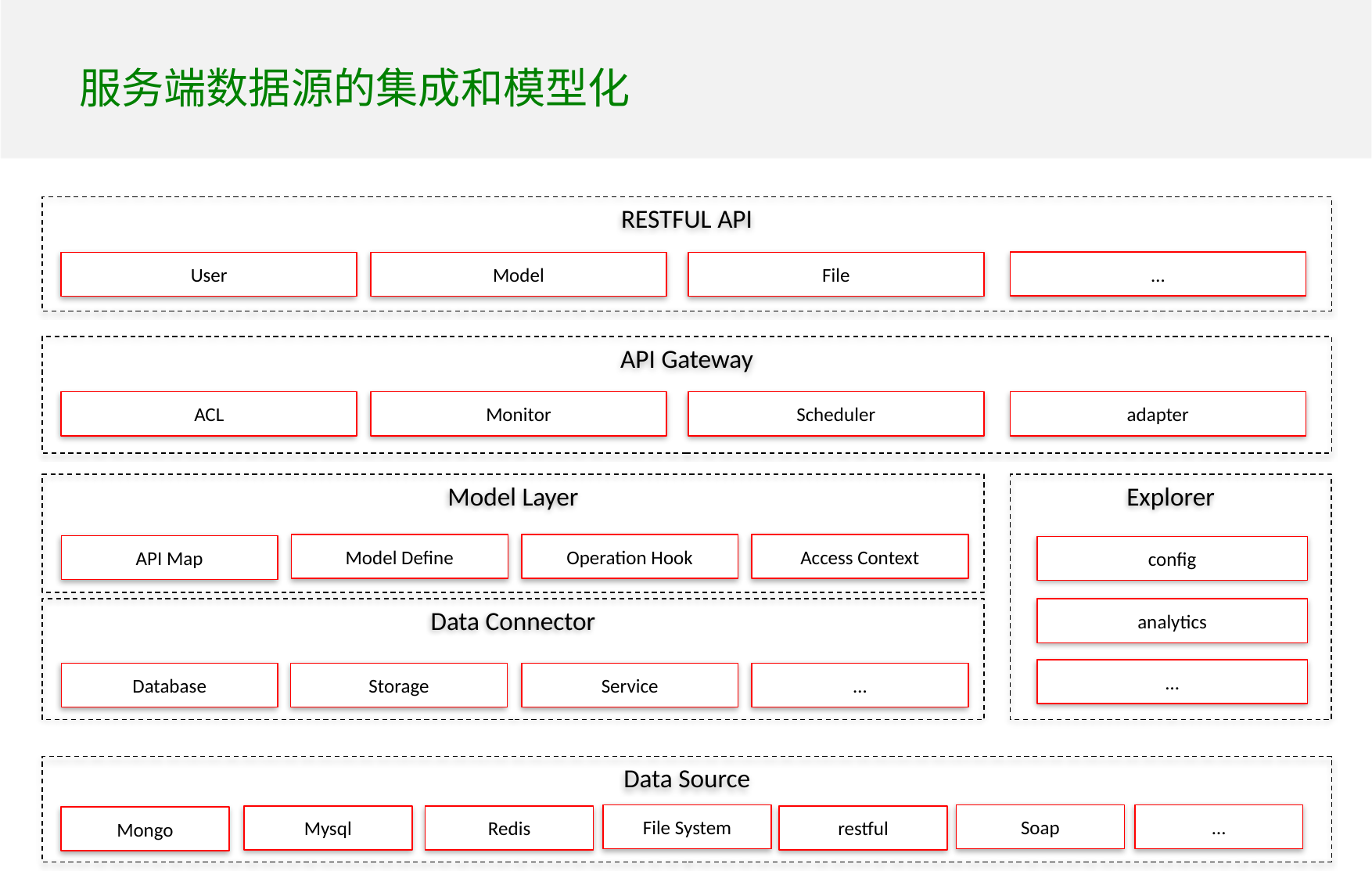

# 服务端数据源的集成和模型化
RESTFUL API
…
User
Model
File
API Gateway
ACL
Monitor
Scheduler
adapter
Model Layer
Explorer
Model Define
Operation Hook
Access Context
API Map
config
Data Connector
analytics
…
Database
Storage
Service
…
Data Source
File System
Soap
…
Mysql
Redis
restful
Mongo